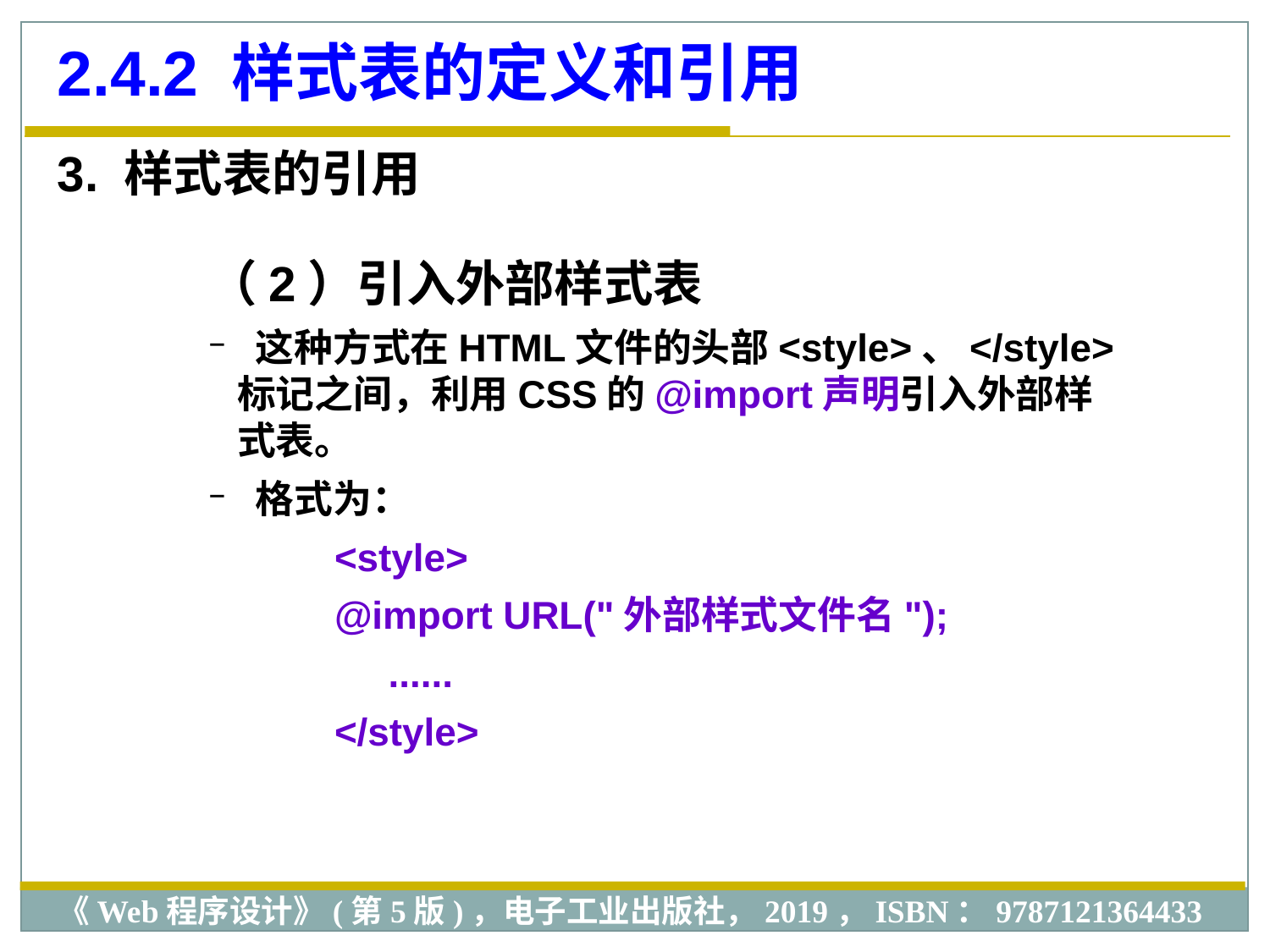

2.4.2 样式表的定义和引用
3. 样式表的引用
（2）引入外部样式表
 这种方式在HTML文件的头部<style>、</style>标记之间，利用CSS的@import声明引入外部样式表。
 格式为：
<style>
@import URL("外部样式文件名");
     ......
</style>